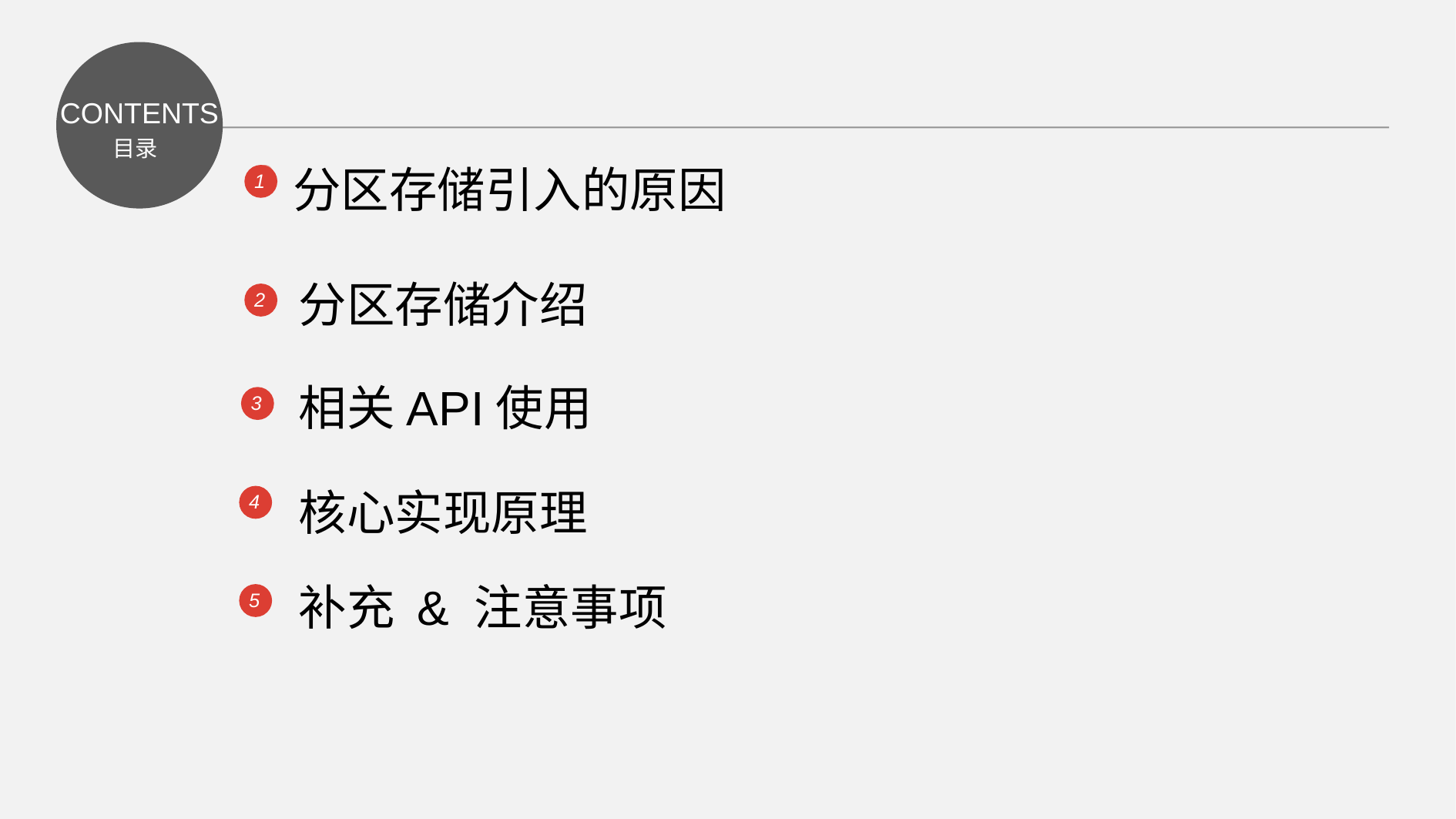

CONTENTS

目录
分区存储引入的原因
1

分区存储介绍
2

相关API使用
3

核心实现原理
4

补充 & 注意事项
5